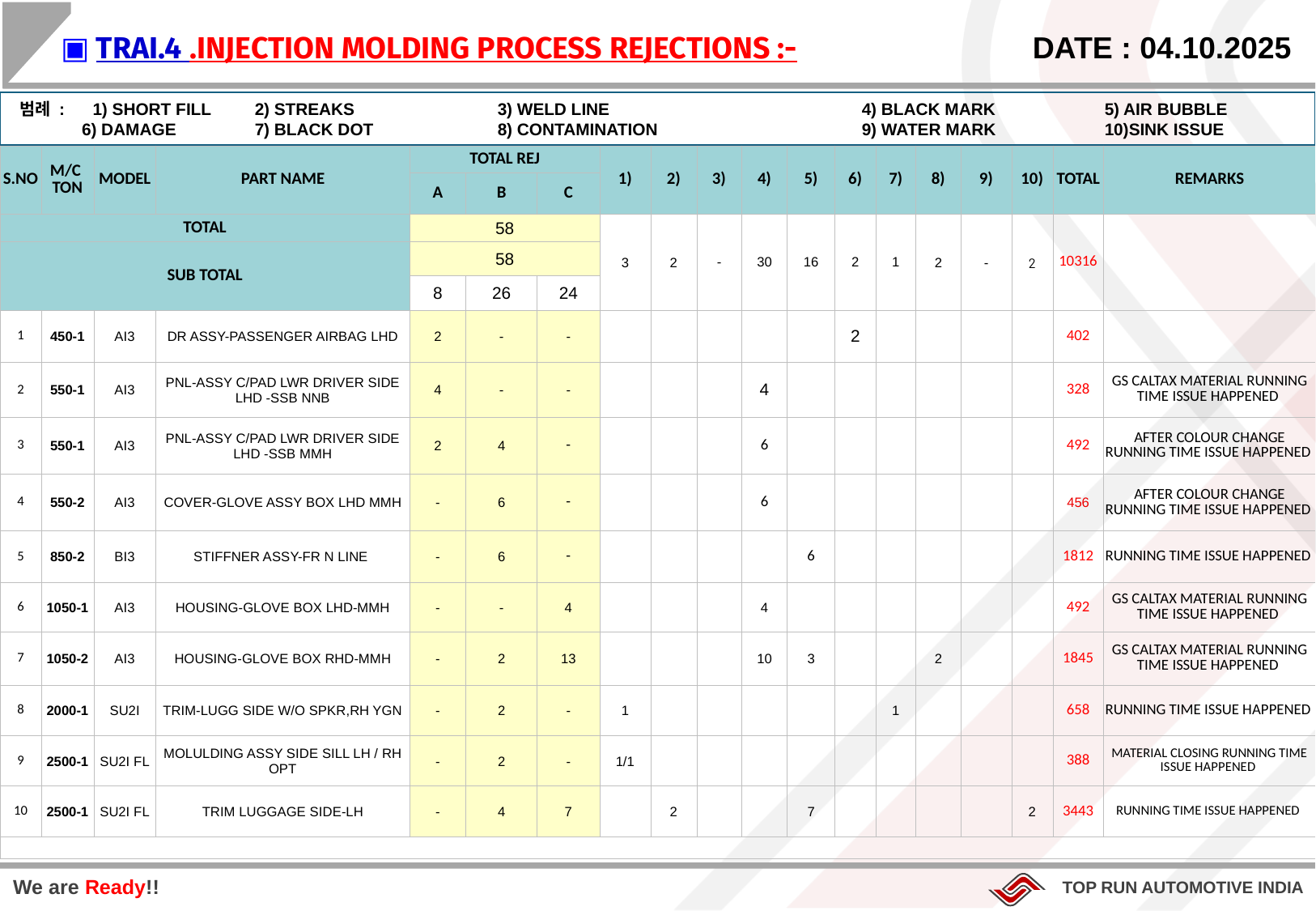

▣ TRAI.4 .INJECTION MOLDING PROCESS REJECTIONS :-
DATE : 04.10.2025
 범례 :      1) SHORT FILL	2) STREAKS		3) WELD LINE			4) BLACK MARK	5) AIR BUBBLE
               6) DAMAGE	7) BLACK DOT		8) CONTAMINATION		9) WATER MARK 	10)SINK ISSUE
| S.NO | M/C TON | MODEL | PART NAME | TOTAL REJ |  |  | 1) | 2) | 3) | 4) | 5) | 6) | 7) | 8) | 9) | 10) | TOTAL | REMARKS |
| --- | --- | --- | --- | --- | --- | --- | --- | --- | --- | --- | --- | --- | --- | --- | --- | --- | --- | --- |
|  |  |  |  | A | B | C |  |  |  |  |  |  |  |  |  |  |  |  |
| TOTAL |  |  |  | 58 |  |  | 3 | 2 | - | 30 | 16 | 2 | 1 | 2 | - | 2 | 10316 |  |
| SUB TOTAL |  |  |  | 58 |  |  |  |  |  |  |  |  |  |  |  |  |  |  |
|  |  |  |  | 8 | 26 | 24 |  |  |  |  |  |  |  |  |  |  |  |  |
| 1 | 450-1 | AI3 | DR ASSY-PASSENGER AIRBAG LHD | 2 | - | - |  |  |  |  |  | 2 |  |  |  |  | 402 |  |
| 2 | 550-1 | AI3 | PNL-ASSY C/PAD LWR DRIVER SIDE LHD -SSB NNB | 4 | - | - |  |  |  | 4 |  |  |  |  |  |  | 328 | GS CALTAX MATERIAL RUNNING TIME ISSUE HAPPENED |
| 3 | 550-1 | AI3 | PNL-ASSY C/PAD LWR DRIVER SIDE LHD -SSB MMH | 2 | 4 | - |  |  |  | 6 |  |  |  |  |  |  | 492 | AFTER COLOUR CHANGE RUNNING TIME ISSUE HAPPENED |
| 4 | 550-2 | AI3 | COVER-GLOVE ASSY BOX LHD MMH | - | 6 | - |  |  |  | 6 |  |  |  |  |  |  | 456 | AFTER COLOUR CHANGE RUNNING TIME ISSUE HAPPENED |
| 5 | 850-2 | BI3 | STIFFNER ASSY-FR N LINE | - | 6 | - |  |  |  |  | 6 |  |  |  |  |  | 1812 | RUNNING TIME ISSUE HAPPENED |
| 6 | 1050-1 | AI3 | HOUSING-GLOVE BOX LHD-MMH | - | - | 4 |  |  |  | 4 |  |  |  |  |  |  | 492 | GS CALTAX MATERIAL RUNNING TIME ISSUE HAPPENED |
| 7 | 1050-2 | AI3 | HOUSING-GLOVE BOX RHD-MMH | - | 2 | 13 |  |  |  | 10 | 3 |  |  | 2 |  |  | 1845 | GS CALTAX MATERIAL RUNNING TIME ISSUE HAPPENED |
| 8 | 2000-1 | SU2I | TRIM-LUGG SIDE W/O SPKR,RH YGN | - | 2 | - | 1 |  |  |  |  |  | 1 |  |  |  | 658 | RUNNING TIME ISSUE HAPPENED |
| 9 | 2500-1 | SU2I FL | MOLULDING ASSY SIDE SILL LH / RH OPT | - | 2 | - | 1/1 |  |  |  |  |  |  |  |  |  | 388 | MATERIAL CLOSING RUNNING TIME ISSUE HAPPENED |
| 10 | 2500-1 | SU2I FL | TRIM LUGGAGE SIDE-LH | - | 4 | 7 |  | 2 |  |  | 7 |  |  |  |  | 2 | 3443 | RUNNING TIME ISSUE HAPPENED |
|  |  |  |  |  |  |  |  |  |  |  |  |  |  |  |  |  |  |  |